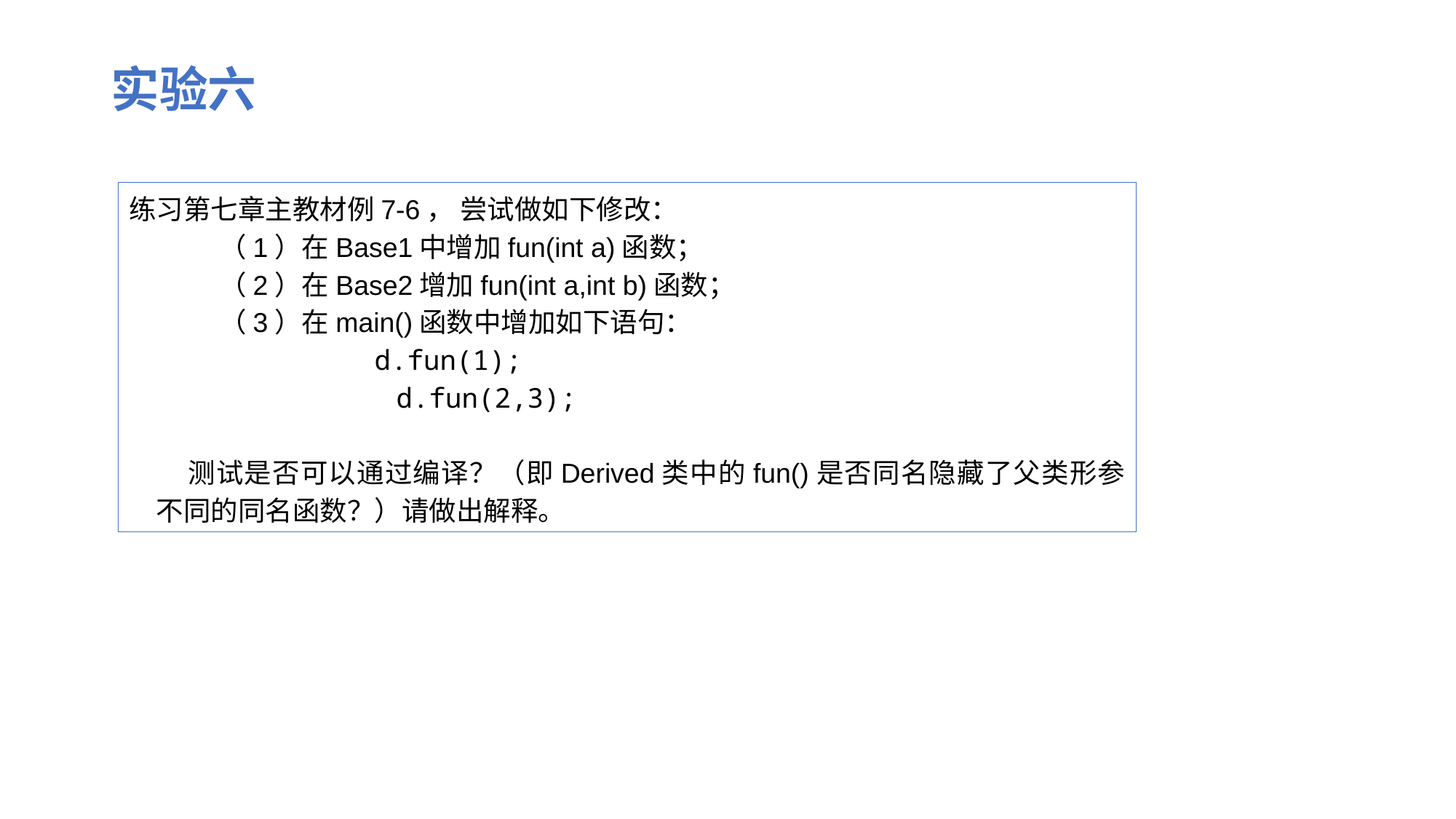

# 实验六
练习第七章主教材例7-6， 尝试做如下修改：
    （1）在Base1中增加fun(int a)函数；
    （2）在Base2增加fun(int a,int b)函数；
    （3）在main()函数中增加如下语句：
      	d.fun(1);
	        d.fun(2,3);

测试是否可以通过编译？（即Derived类中的fun()是否同名隐藏了父类形参不同的同名函数？）请做出解释。